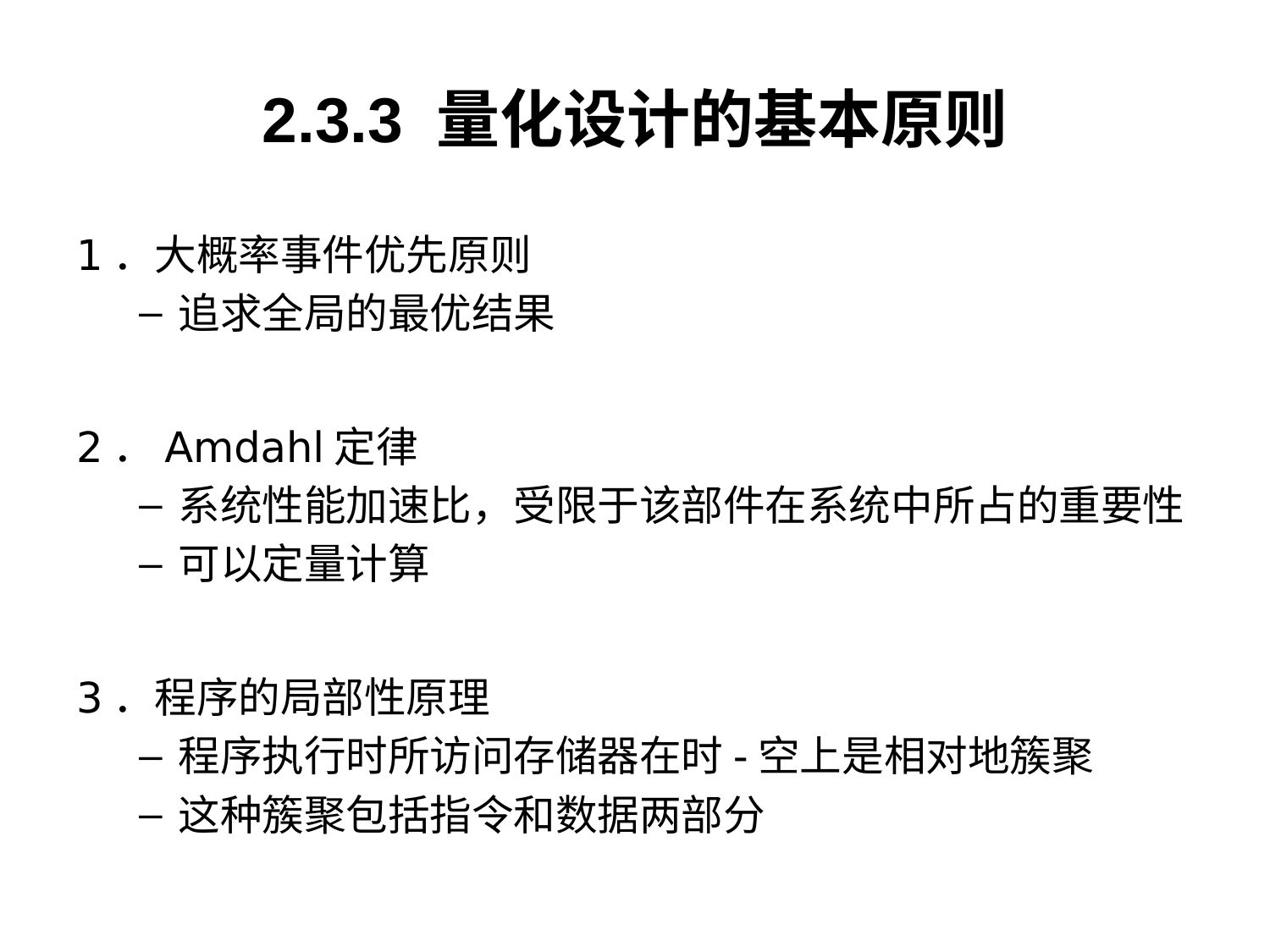

2.3.3 量化设计的基本原则
1．大概率事件优先原则
追求全局的最优结果

2．Amdahl定律
系统性能加速比，受限于该部件在系统中所占的重要性
可以定量计算

3．程序的局部性原理
程序执行时所访问存储器在时-空上是相对地簇聚
这种簇聚包括指令和数据两部分